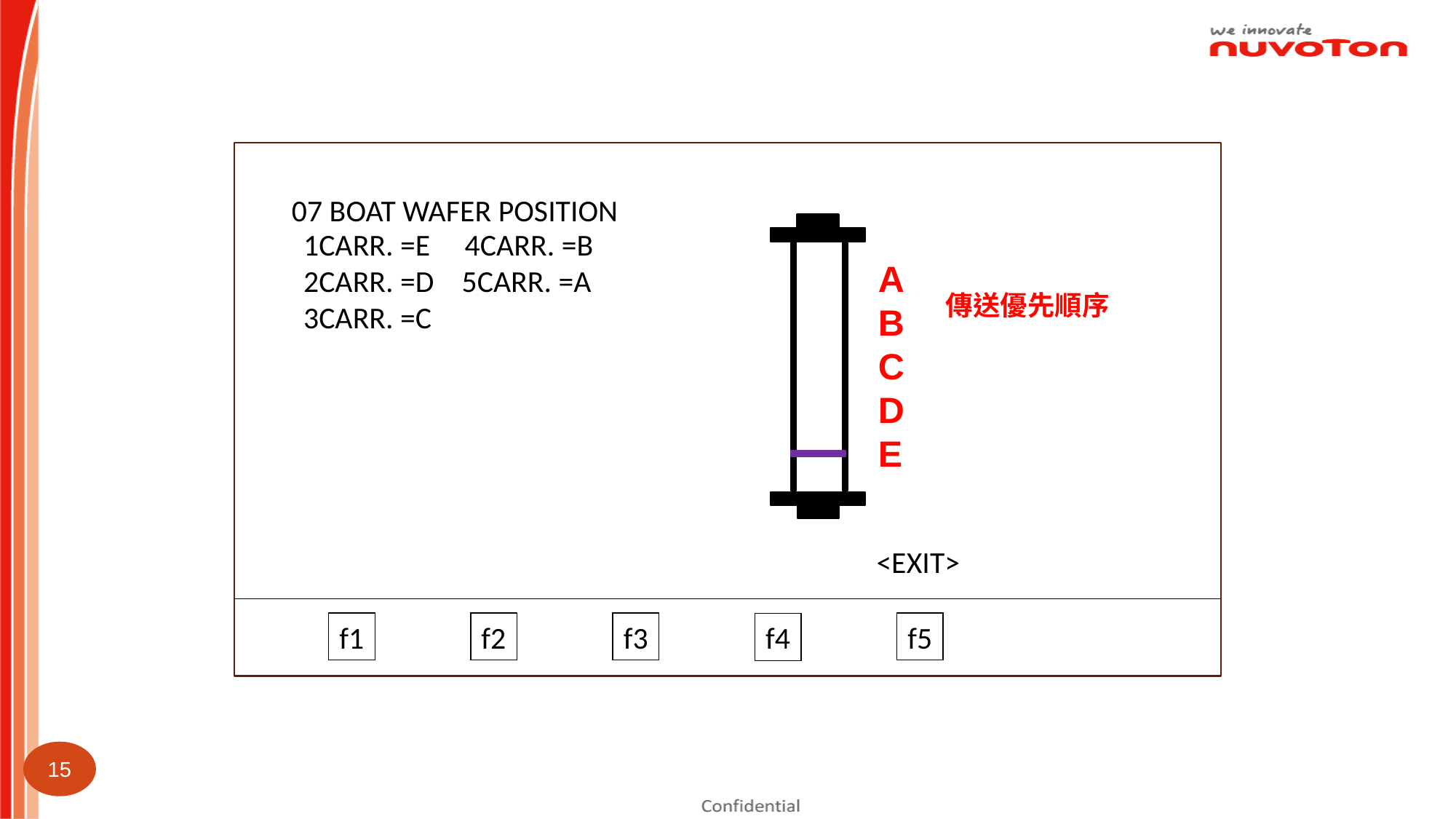

07 BOAT WAFER POSITION

1CARR. =E     4CARR. =B
2CARR. =D    5CARR. =A
3CARR. =C
A
B
C
D
E
傳送優先順序

<EXIT>
f1
f2
f3
f5
f4
15